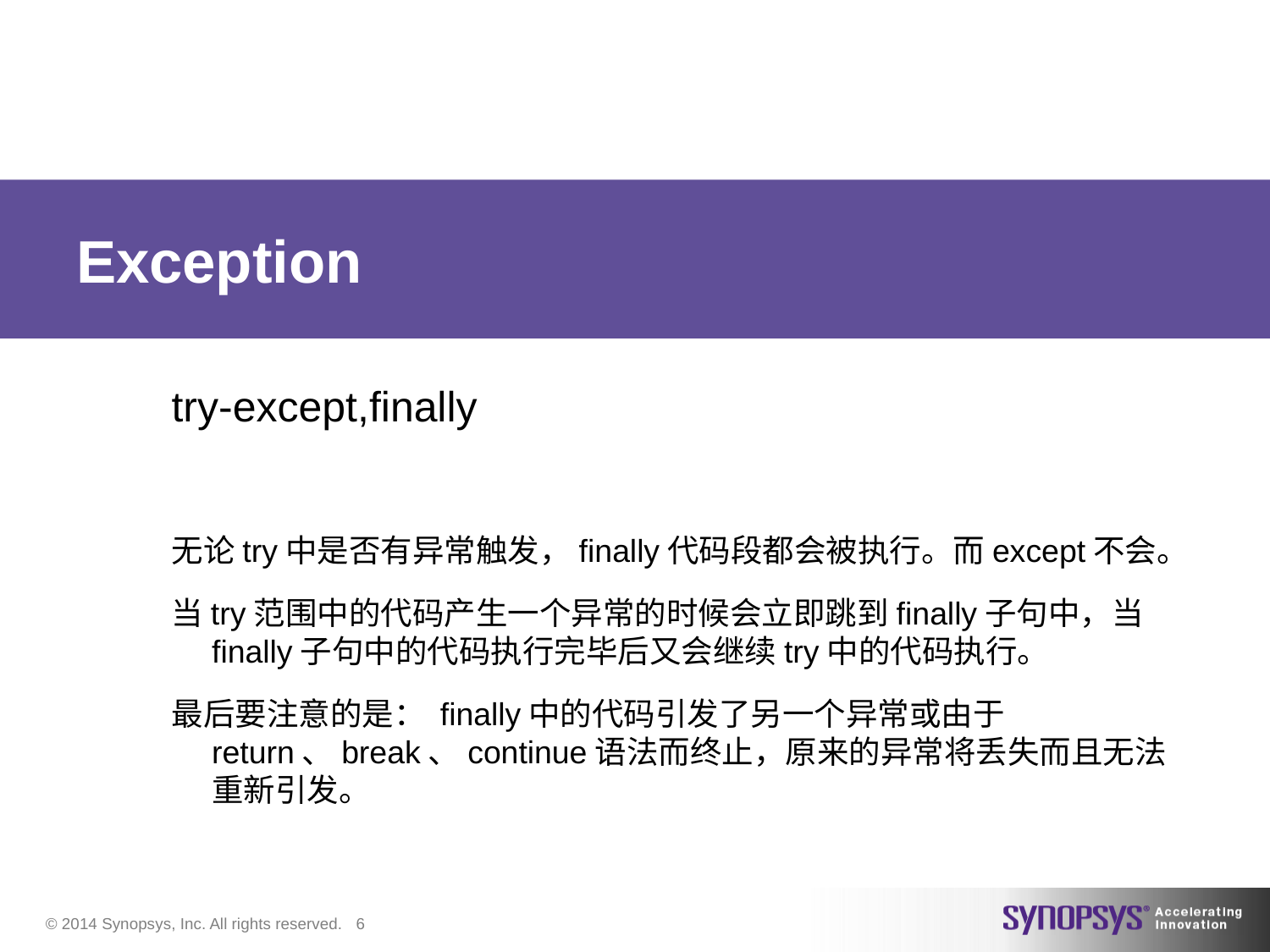

# Exception
try-except,finally

无论try中是否有异常触发，finally代码段都会被执行。而except不会。
当try范围中的代码产生一个异常的时候会立即跳到finally子句中，当finally子句中的代码执行完毕后又会继续try中的代码执行。
最后要注意的是： finally中的代码引发了另一个异常或由于return、break、continue语法而终止，原来的异常将丢失而且无法重新引发。